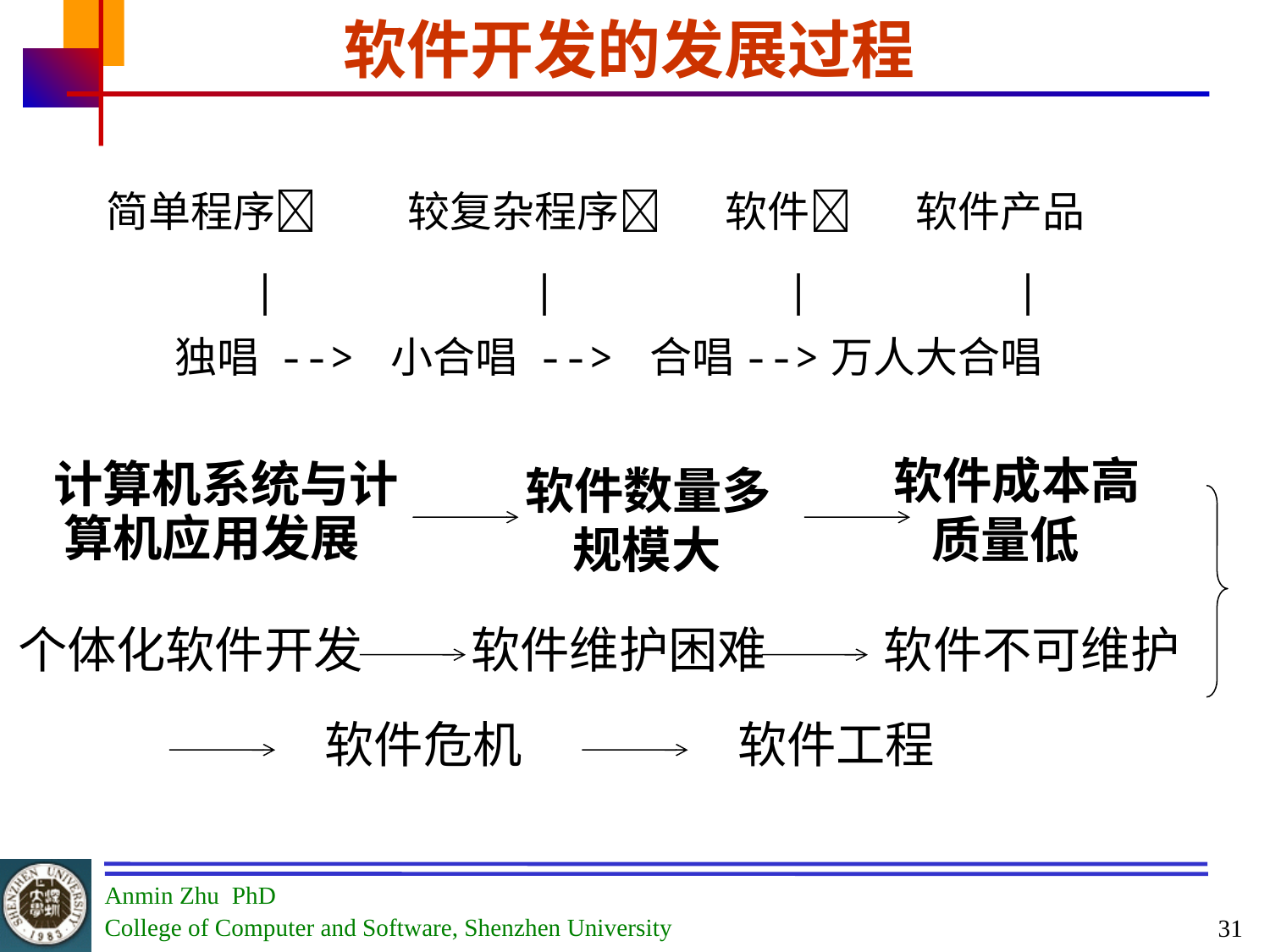

# 软件开发的发展过程
简单程序→
较复杂程序→
软件→
软件产品

   |          |         |        |
独唱 --> 小合唱 --> 合唱-->万人大合唱
 软件成本高质量低
  计算机系统与计算机应用发展
软件数量多规模大

个体化软件开发
软件维护困难
软件不可维护

软件危机
软件工程